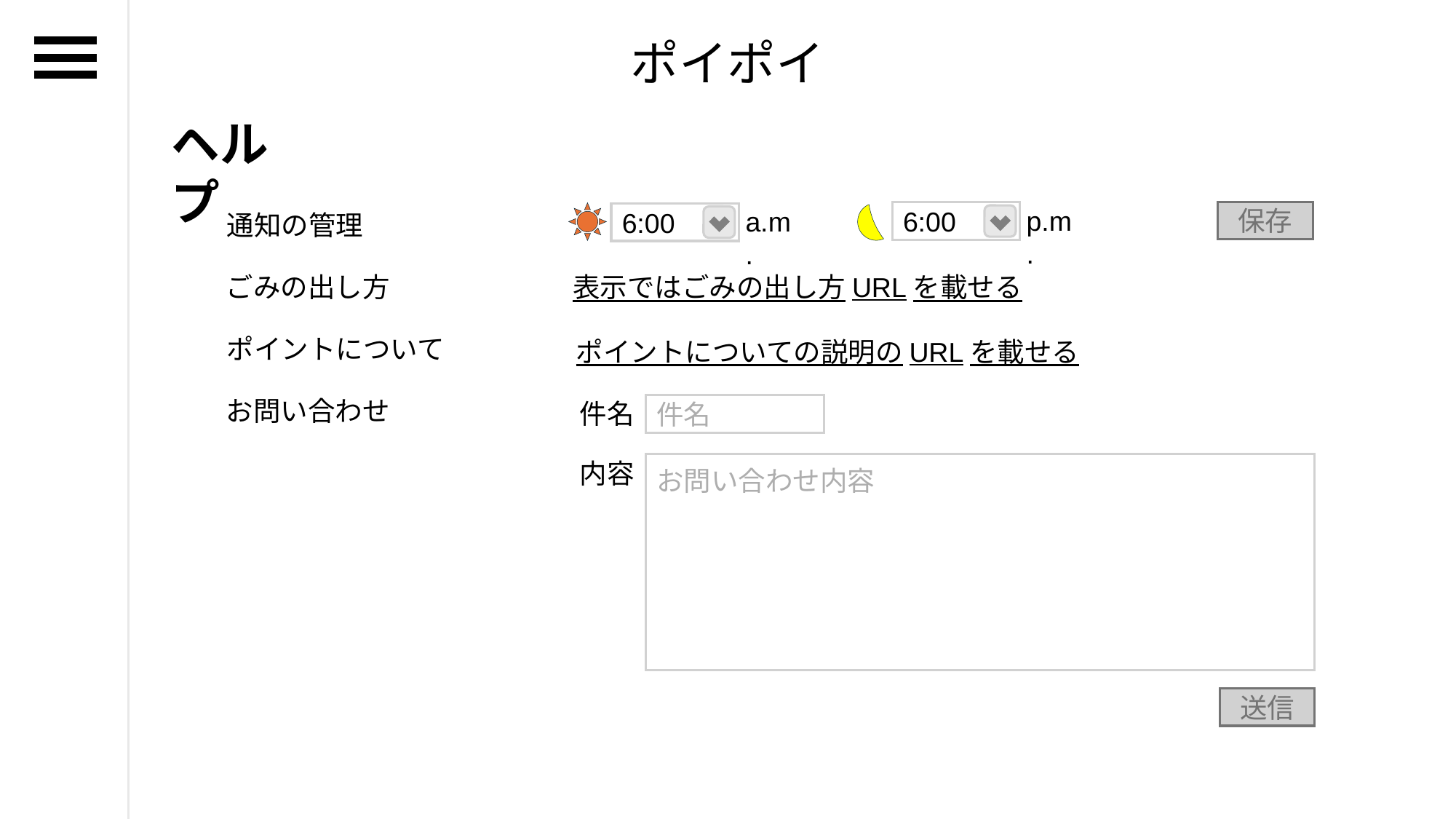

ポイポイ

ヘルプ
p.m.
a.m.
保存
6:00

通知の管理
6:00

ごみの出し方
表示ではごみの出し方URLを載せる
ポイントについて
ポイントについての説明のURLを載せる
お問い合わせ
件名
件名
内容
お問い合わせ内容

送信